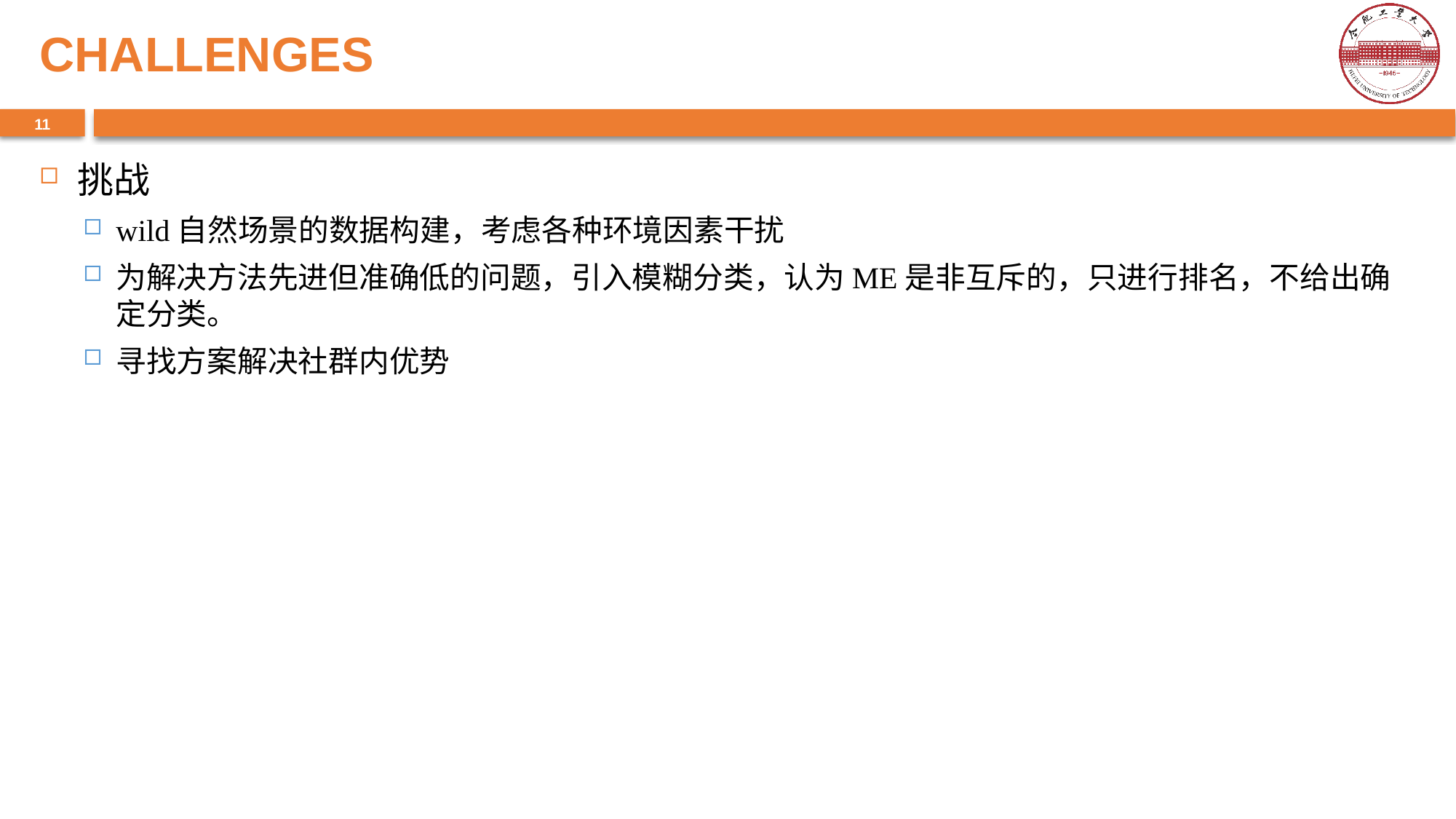

CHALLENGES
挑战
wild自然场景的数据构建，考虑各种环境因素干扰
为解决方法先进但准确低的问题，引入模糊分类，认为ME是非互斥的，只进行排名，不给出确定分类。
寻找方案解决社群内优势